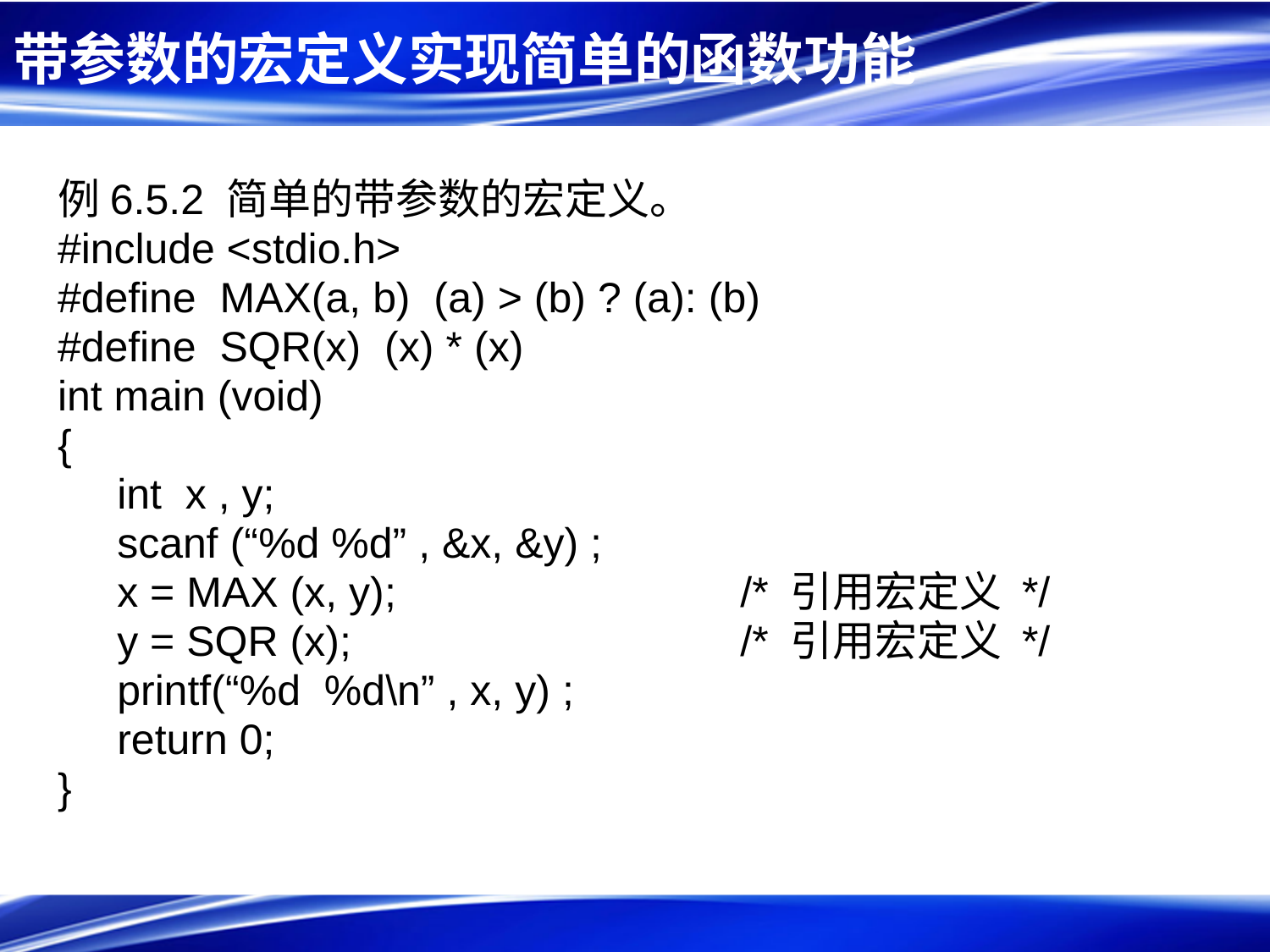

# 带参数的宏定义实现简单的函数功能
例6.5.2 简单的带参数的宏定义。
#include <stdio.h>
#define  MAX(a, b)  (a) > (b) ? (a): (b)
#define  SQR(x)  (x) * (x)
int main (void)
{
	 int  x , y;
	 scanf (“%d %d” , &x, &y) ;
	 x = MAX (x, y);		 	/* 引用宏定义 */
	 y = SQR (x); 		   	/* 引用宏定义 */
	 printf(“%d  %d\n” , x, y) ;
	 return 0;
}